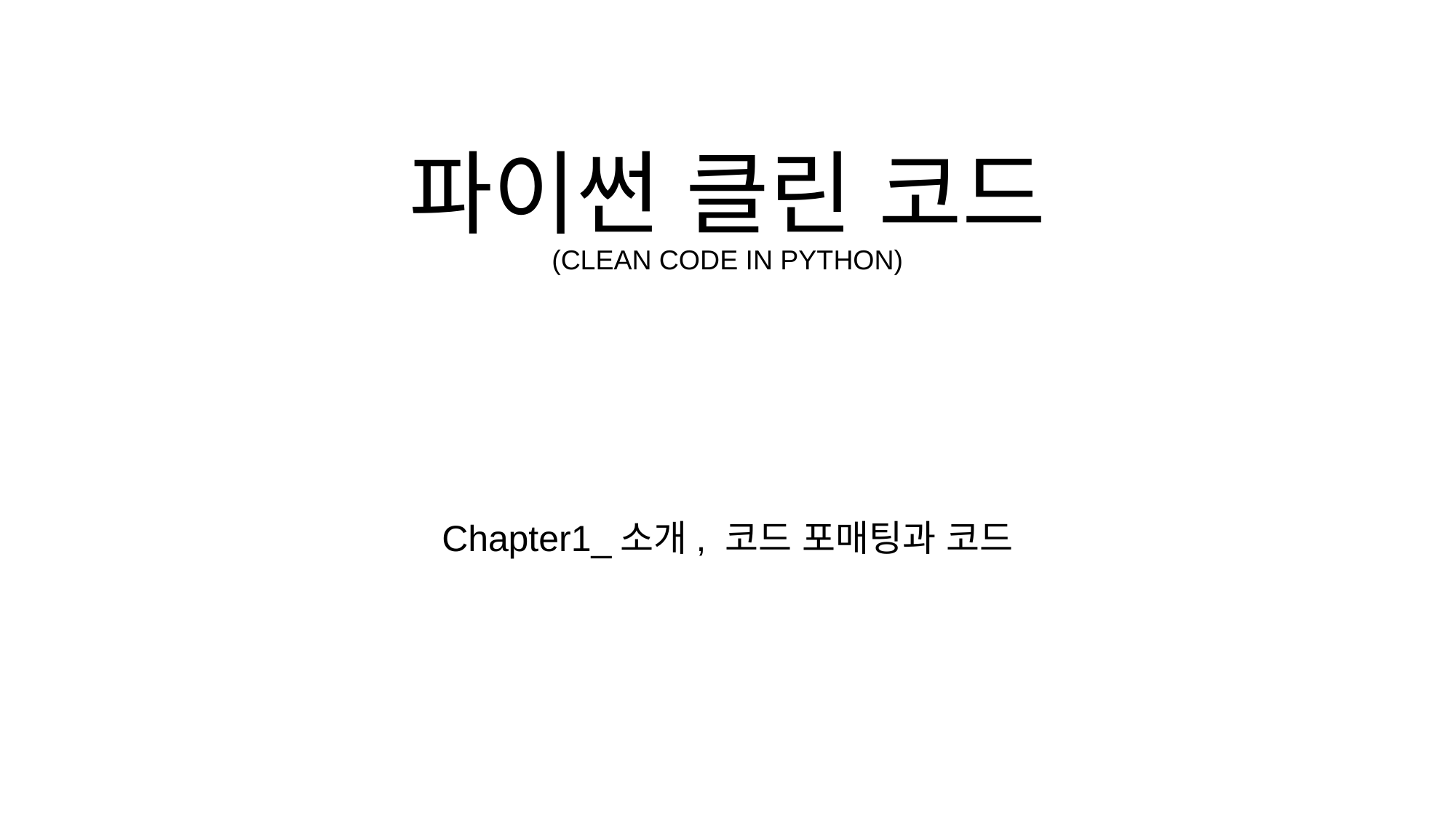

# 파이썬 클린 코드 (CLEAN CODE IN PYTHON)
Chapter1_소개, 코드 포매팅과 코드